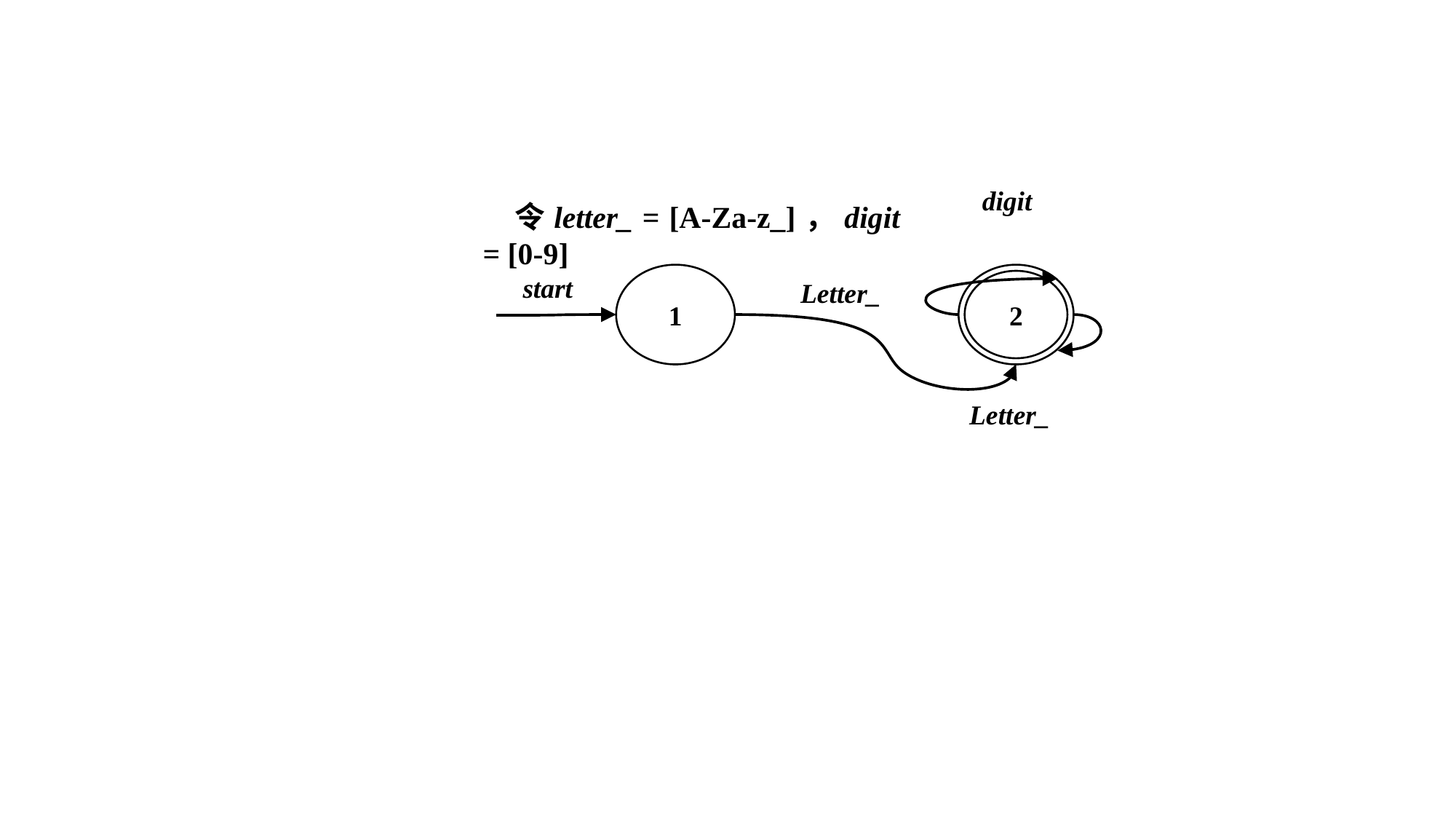

digit
令letter_ = [A-Za-z_]，digit = [0-9]
1
2
start
Letter_
Letter_